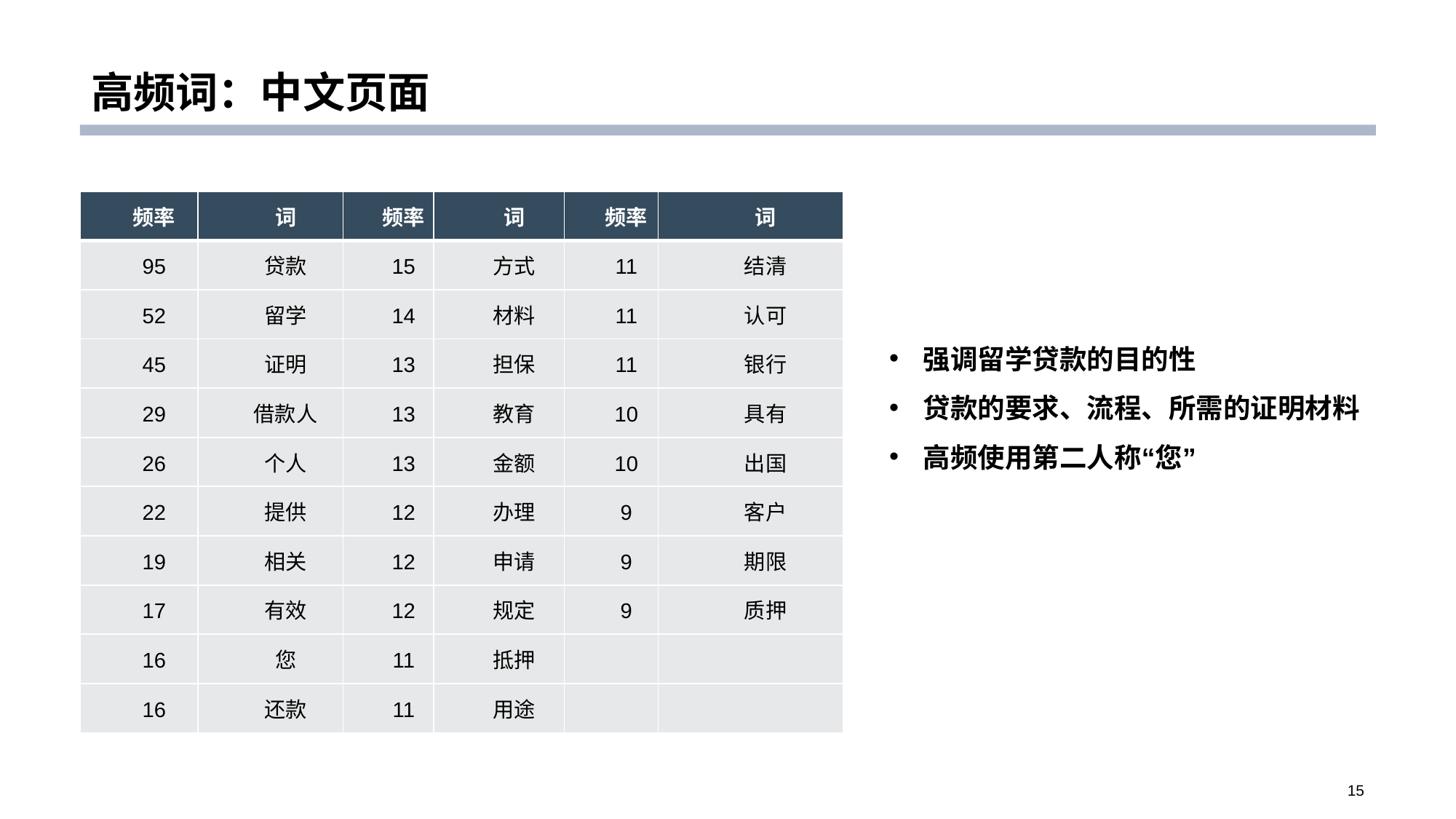

# 高频词：中文页面
| 频率 | 词 | 频率 | 词 | 频率 | 词 |
| --- | --- | --- | --- | --- | --- |
| 95 | 贷款 | 15 | 方式 | 11 | 结清 |
| 52 | 留学 | 14 | 材料 | 11 | 认可 |
| 45 | 证明 | 13 | 担保 | 11 | 银行 |
| 29 | 借款人 | 13 | 教育 | 10 | 具有 |
| 26 | 个人 | 13 | 金额 | 10 | 出国 |
| 22 | 提供 | 12 | 办理 | 9 | 客户 |
| 19 | 相关 | 12 | 申请 | 9 | 期限 |
| 17 | 有效 | 12 | 规定 | 9 | 质押 |
| 16 | 您 | 11 | 抵押 |  |  |
| 16 | 还款 | 11 | 用途 |  |  |
强调留学贷款的目的性
贷款的要求、流程、所需的证明材料
高频使用第二人称“您”

15